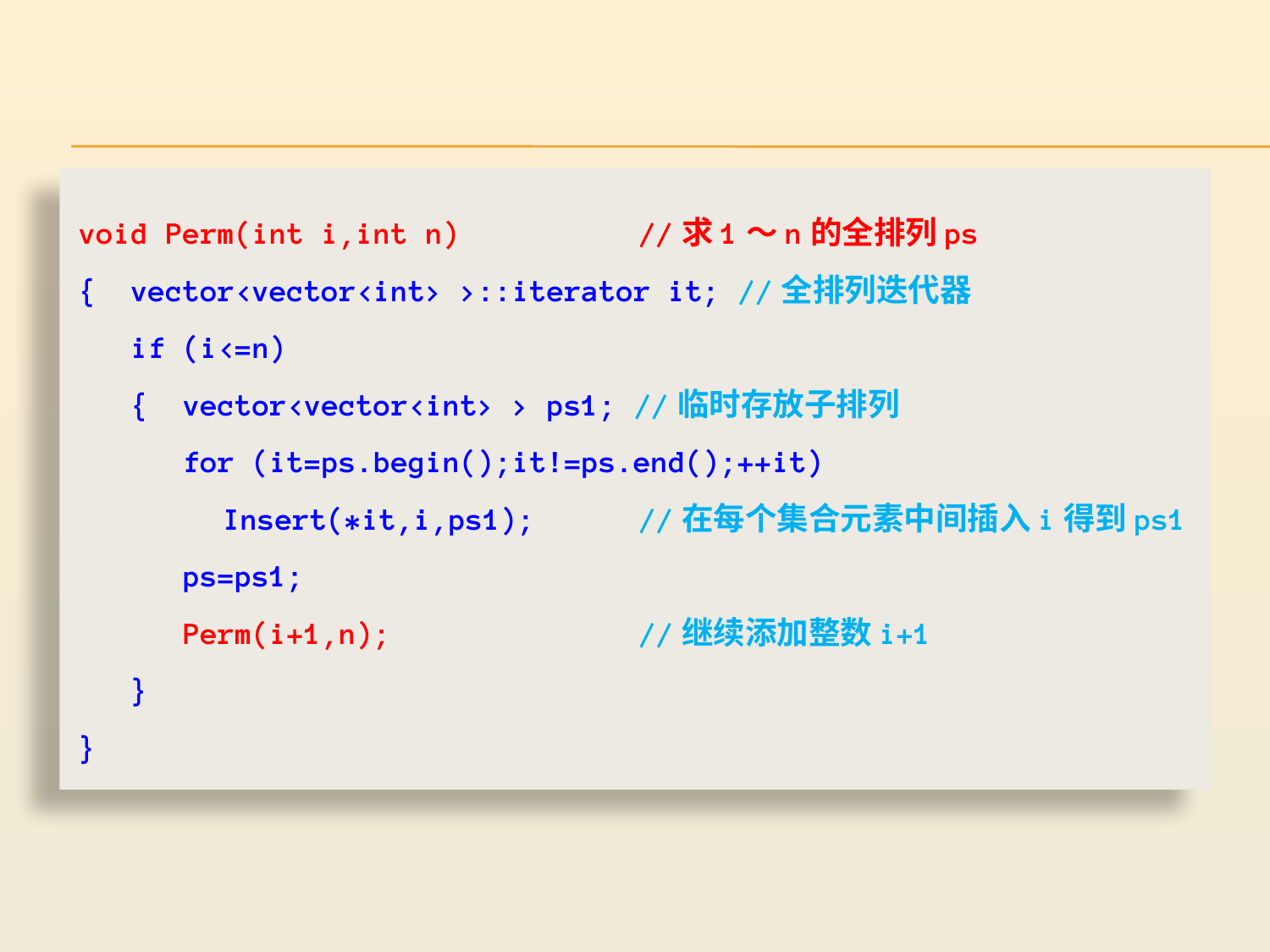

void Perm(int i,int n)	   //求1～n的全排列ps
{  vector<vector<int> >::iterator it; //全排列迭代器
   if (i<=n)
   {  vector<vector<int> > ps1; //临时存放子排列
      for (it=ps.begin();it!=ps.end();++it)
	 Insert(*it,i,ps1);	   //在每个集合元素中间插入i得到ps1
      ps=ps1;
      Perm(i+1,n);		   //继续添加整数i+1
   }
}